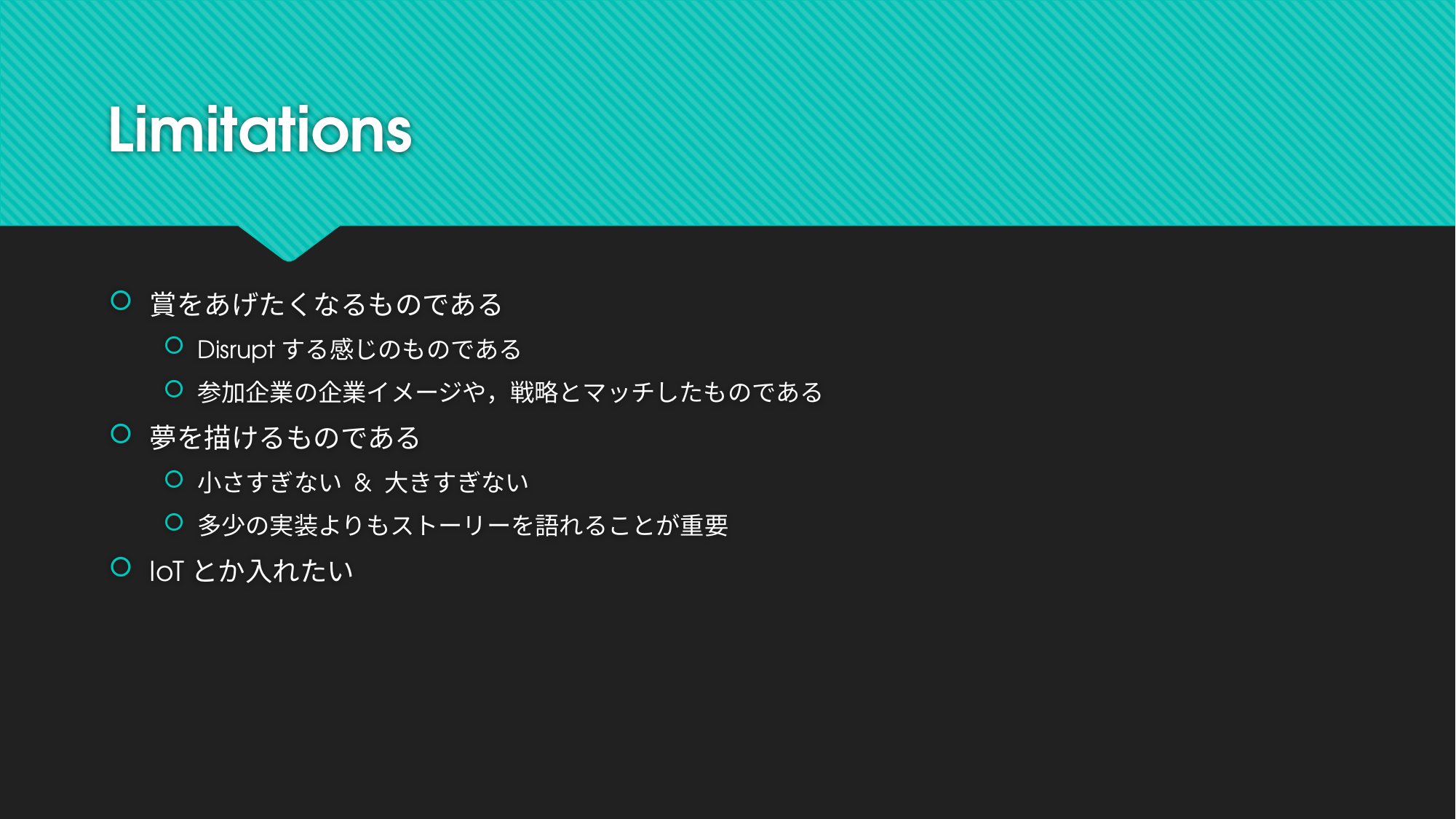

# Limitations
賞をあげたくなるものである
Disruptする感じのものである
参加企業の企業イメージや，戦略とマッチしたものである
夢を描けるものである
小さすぎない & 大きすぎない
多少の実装よりもストーリーを語れることが重要
IoTとか入れたい